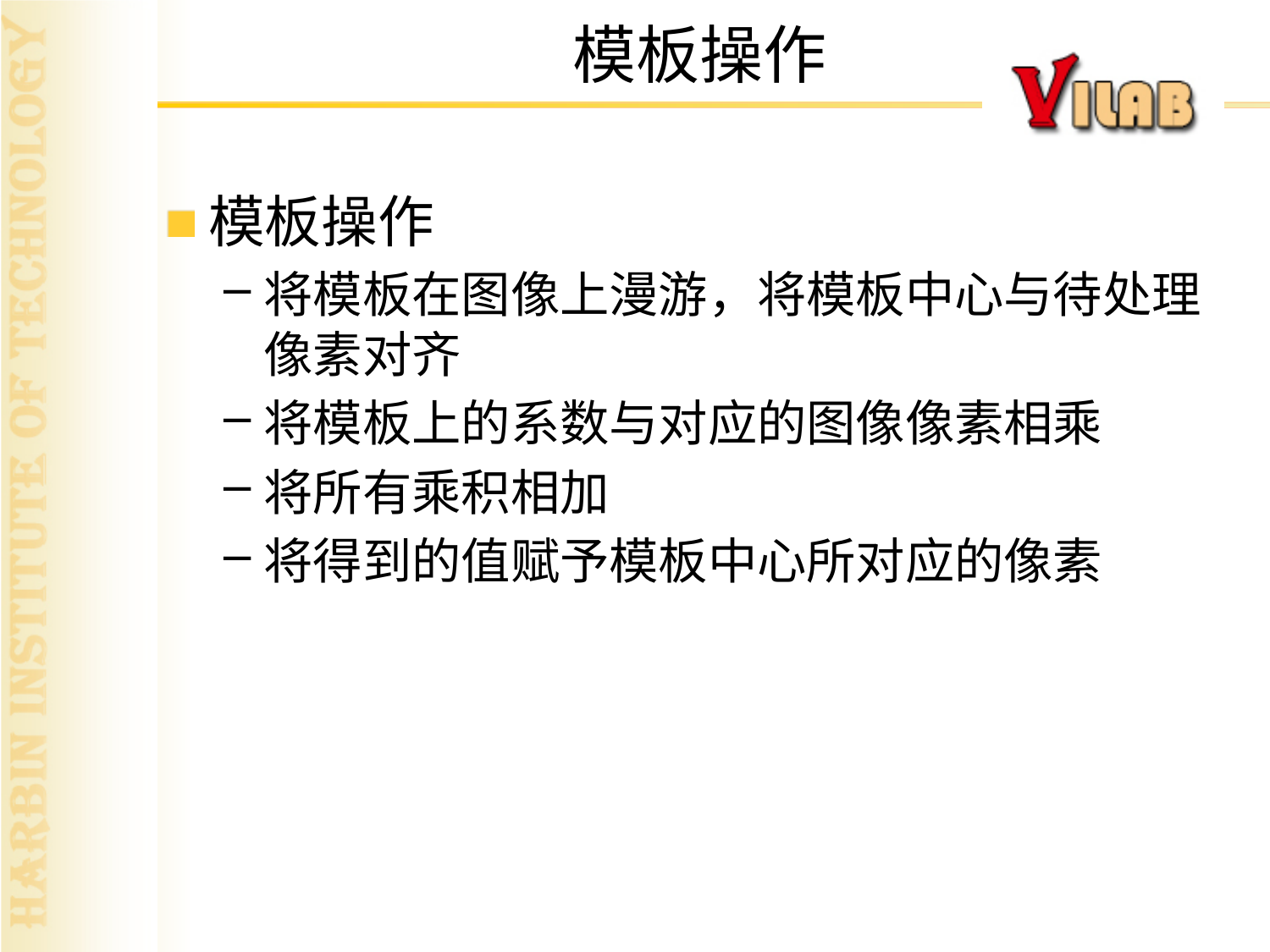

# 模板操作
模板操作
将模板在图像上漫游，将模板中心与待处理像素对齐
将模板上的系数与对应的图像像素相乘
将所有乘积相加
将得到的值赋予模板中心所对应的像素